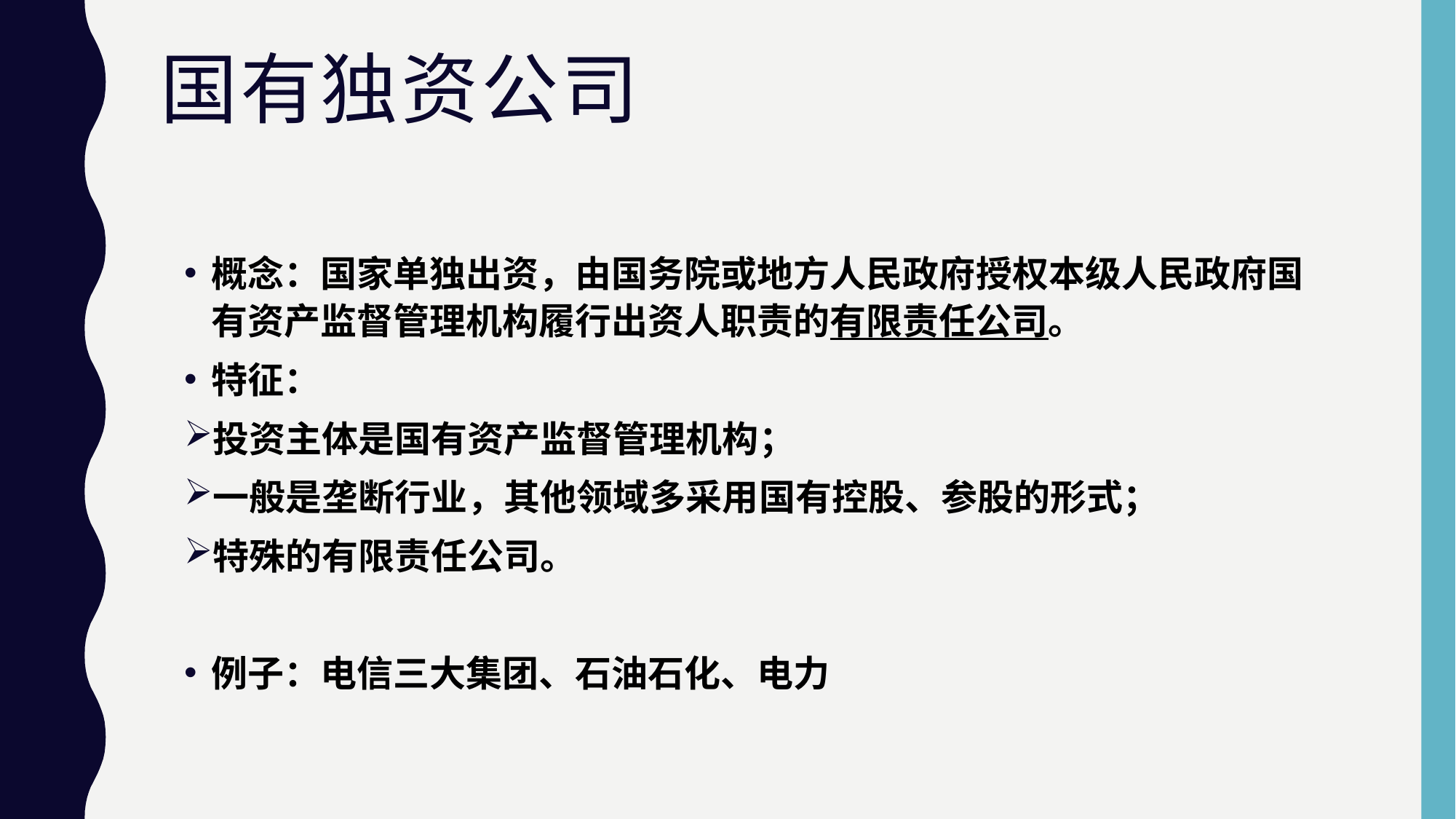

# 国有独资公司
概念：国家单独出资，由国务院或地方人民政府授权本级人民政府国有资产监督管理机构履行出资人职责的有限责任公司。
特征：
投资主体是国有资产监督管理机构；
一般是垄断行业，其他领域多采用国有控股、参股的形式；
特殊的有限责任公司。

例子：电信三大集团、石油石化、电力